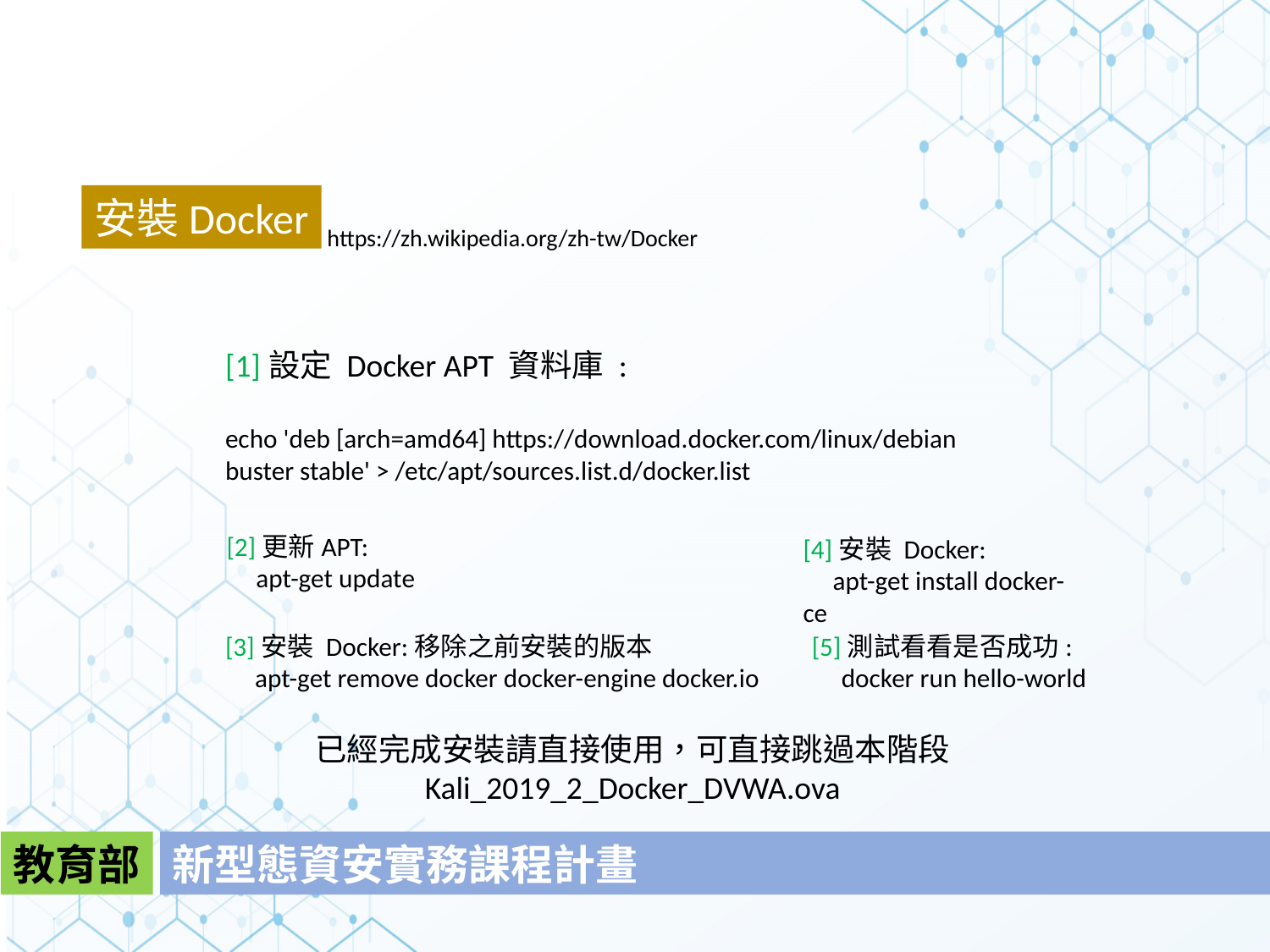

安裝Docker
https://zh.wikipedia.org/zh-tw/Docker
[1]設定 Docker APT 資料庫 :

echo 'deb [arch=amd64] https://download.docker.com/linux/debian buster stable' > /etc/apt/sources.list.d/docker.list
[2]更新APT:
     apt-get update
[4]安裝 Docker:
     apt-get install docker-ce
[3]安裝 Docker:移除之前安裝的版本
     apt-get remove docker docker-engine docker.io
[5]測試看看是否成功:
     docker run hello-world
已經完成安裝請直接使用，可直接跳過本階段
Kali_2019_2_Docker_DVWA.ova
教育部
新型態資安實務課程計畫